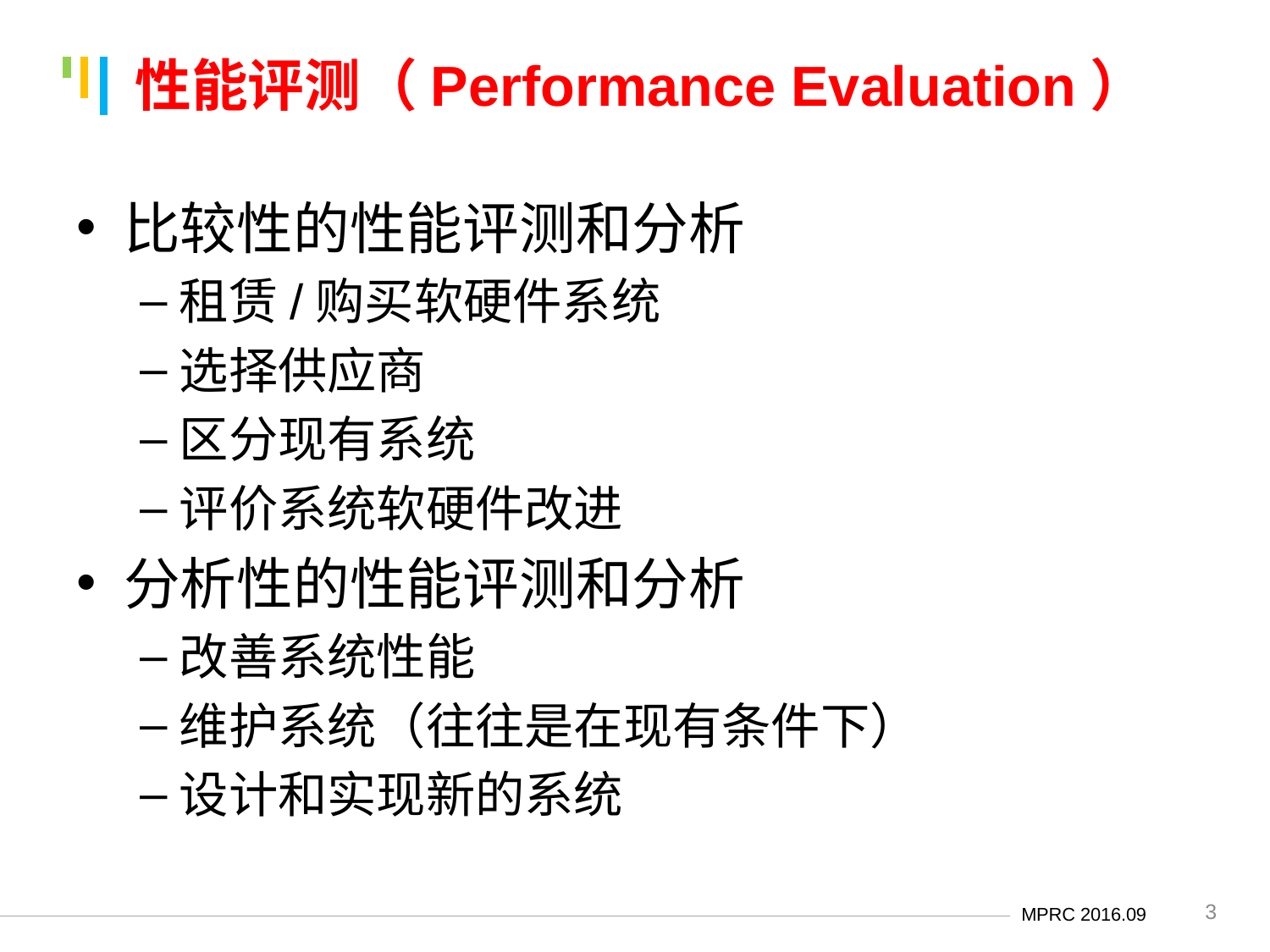

# 性能评测（Performance Evaluation）
比较性的性能评测和分析
租赁/购买软硬件系统
选择供应商
区分现有系统
评价系统软硬件改进
分析性的性能评测和分析
改善系统性能
维护系统（往往是在现有条件下）
设计和实现新的系统
3